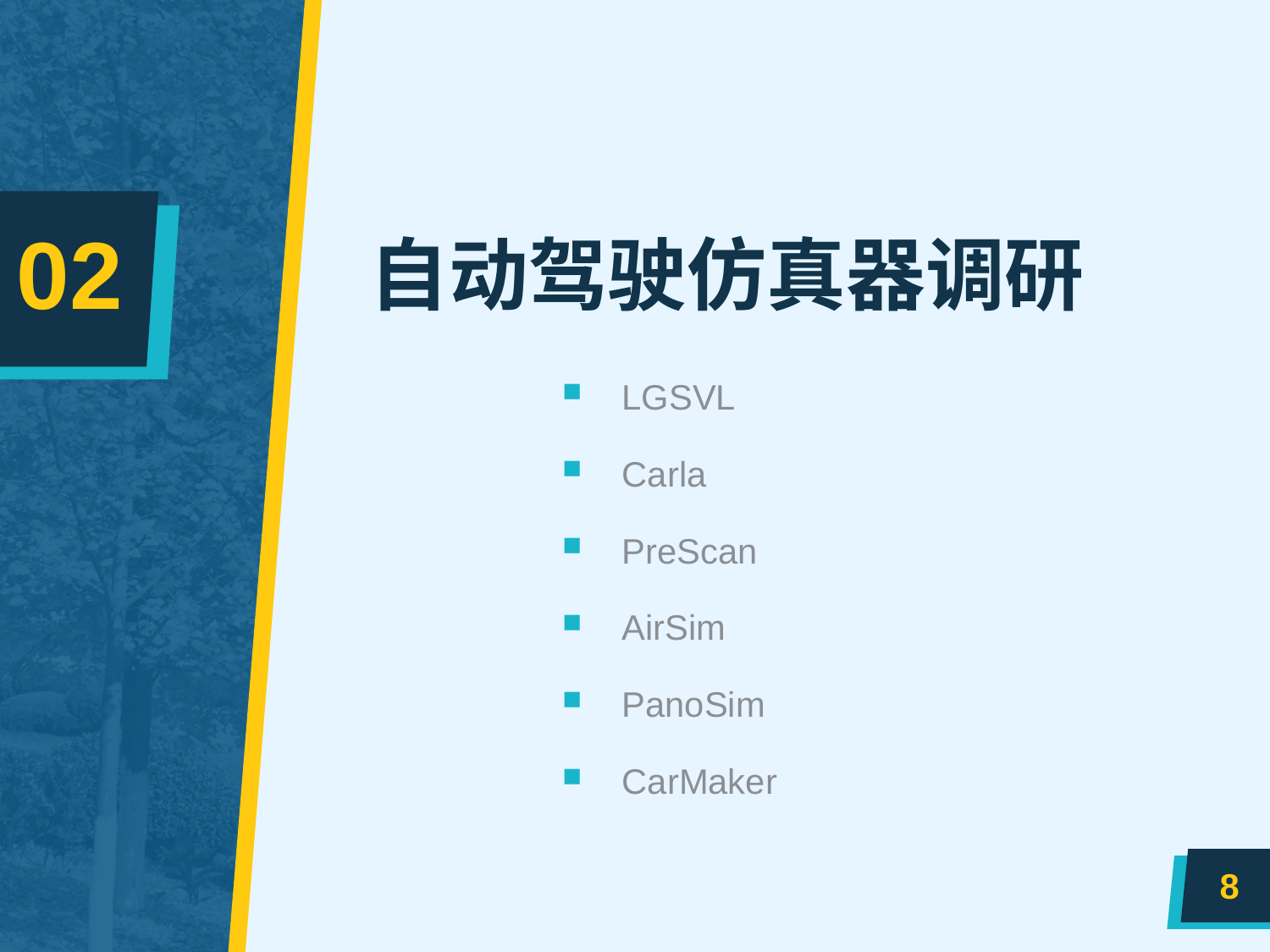

# 自动驾驶仿真器调研
02
LGSVL
Carla
PreScan
AirSim
PanoSim
CarMaker

8